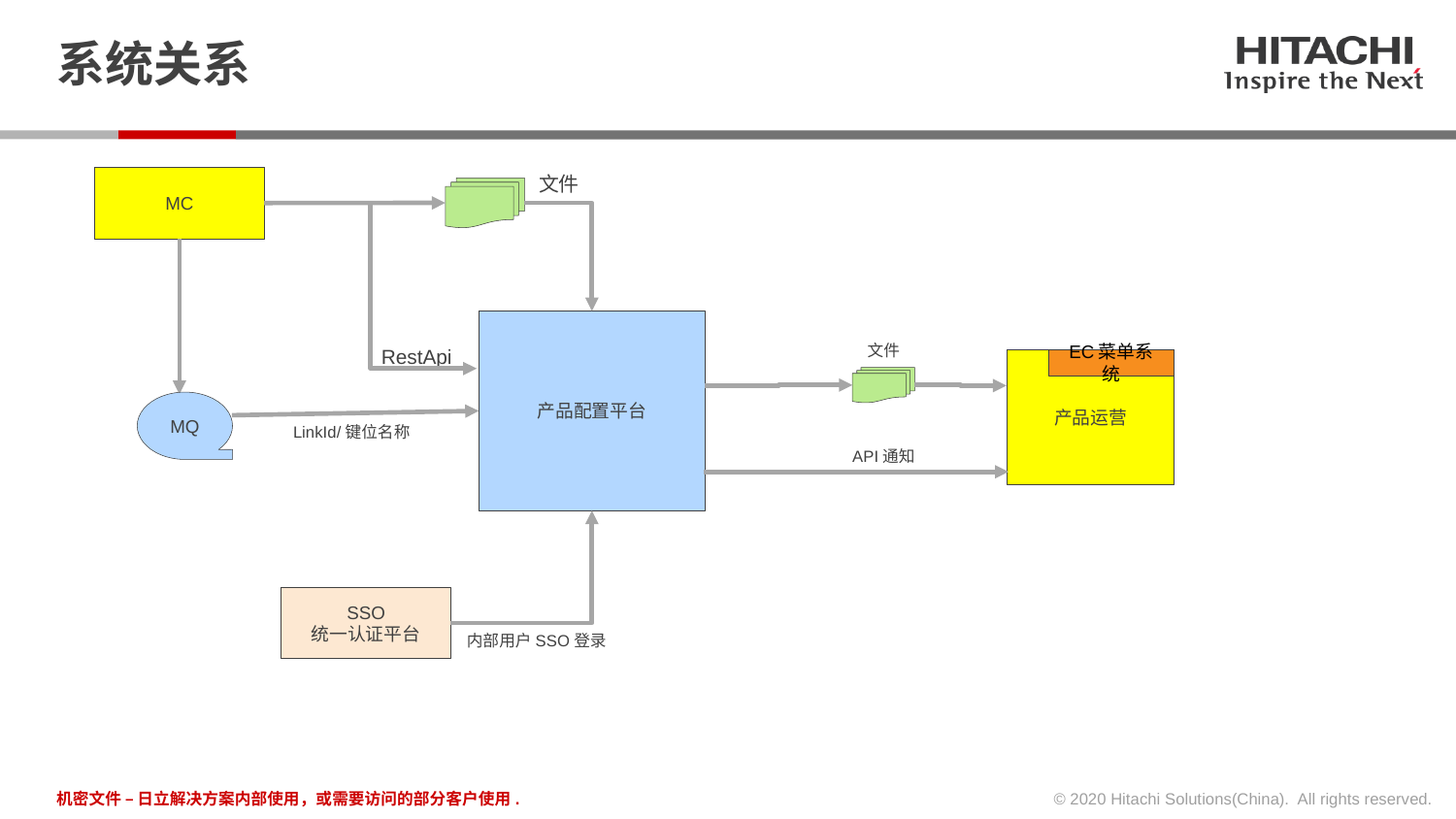

# 系统关系
MC
文件

产品配置平台
EC菜单系统
文件
产品运营
RestApi

LinkId/键位名称
API通知
SSO
统一认证平台
内部用户SSO登录
MQ